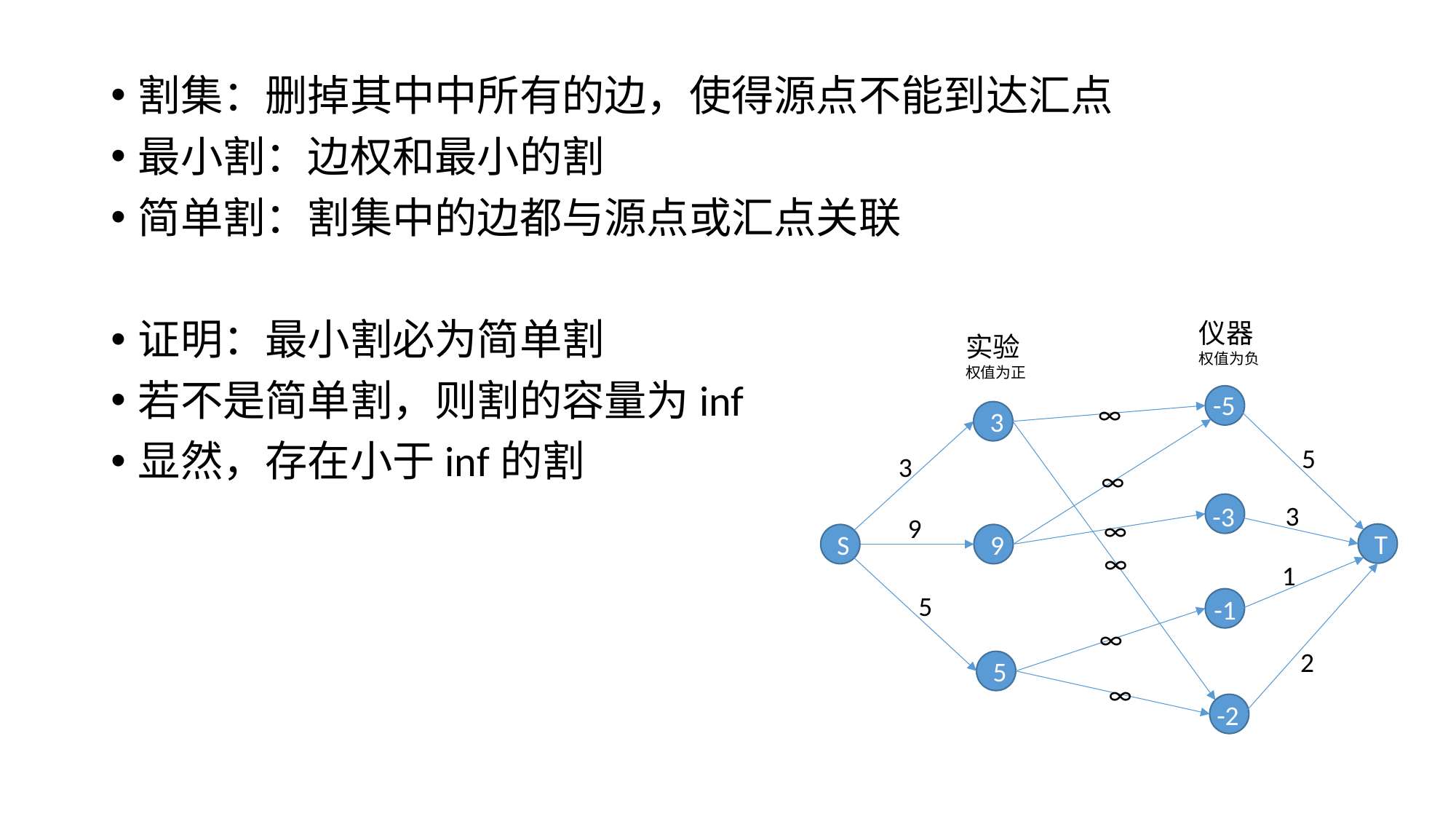

割集：删掉其中中所有的边，使得源点不能到达汇点
最小割：边权和最小的割
简单割：割集中的边都与源点或汇点关联

证明：最小割必为简单割
若不是简单割，则割的容量为inf
显然，存在小于inf的割
仪器
权值为负
实验
权值为正
-5

∞
3
5
3
∞
3
-3

9
∞
T
S
9
∞
1
5
-1

∞
2
5
∞
-2